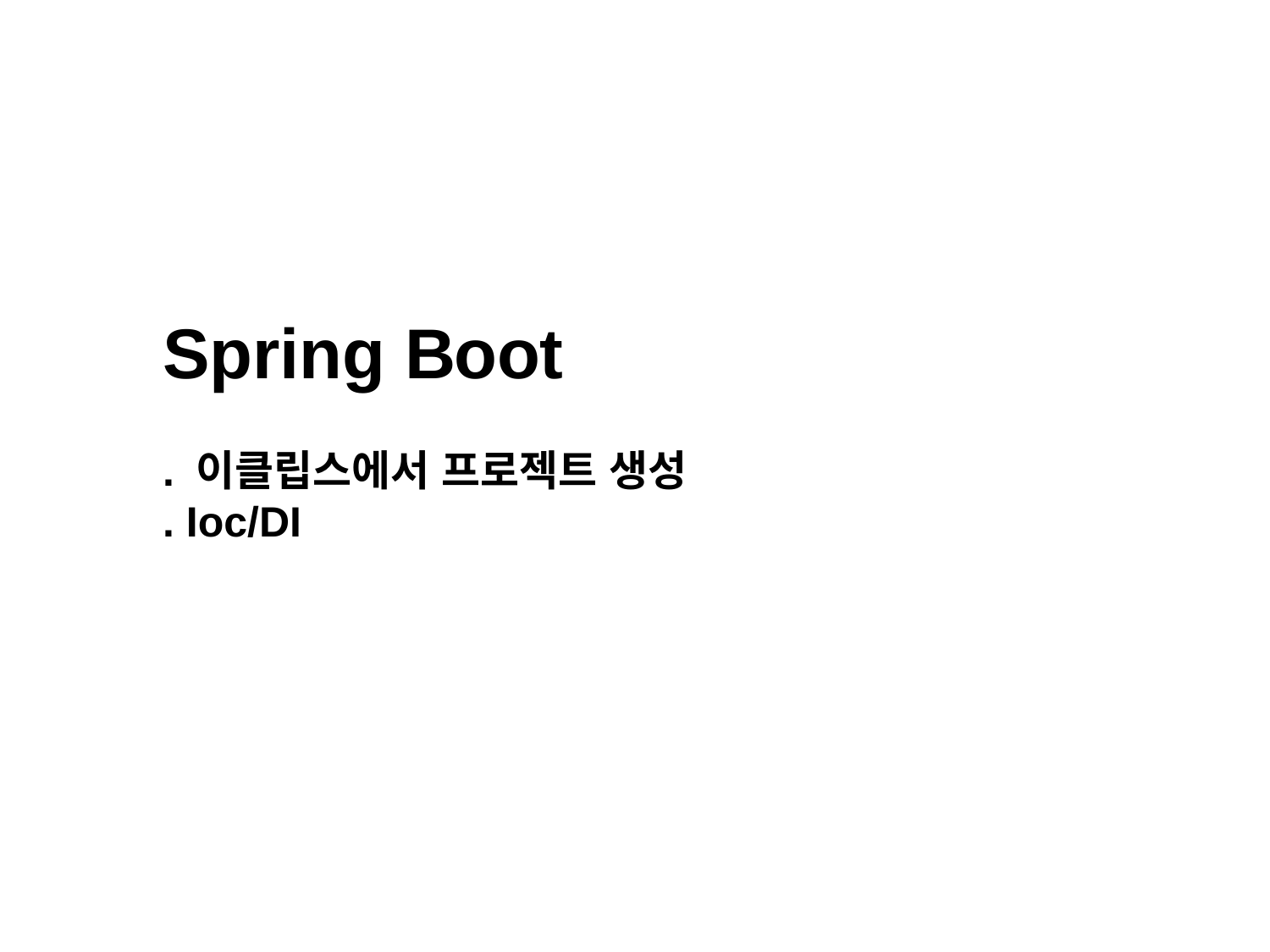

# Spring Boot . 이클립스에서 프로젝트 생성 . Ioc/DI